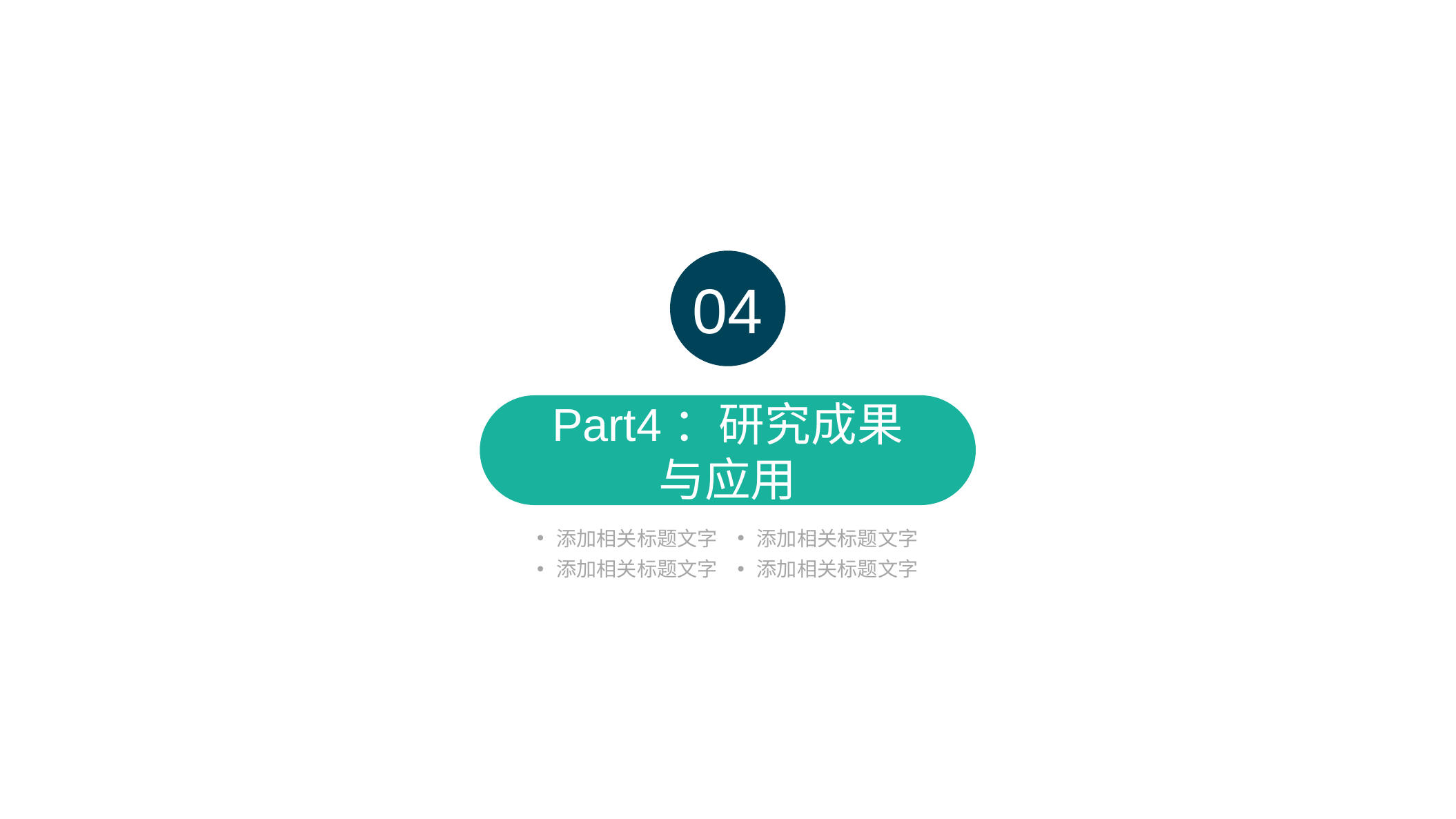

04
Part4：研究成果与应用

添加相关标题文字
添加相关标题文字
添加相关标题文字
添加相关标题文字